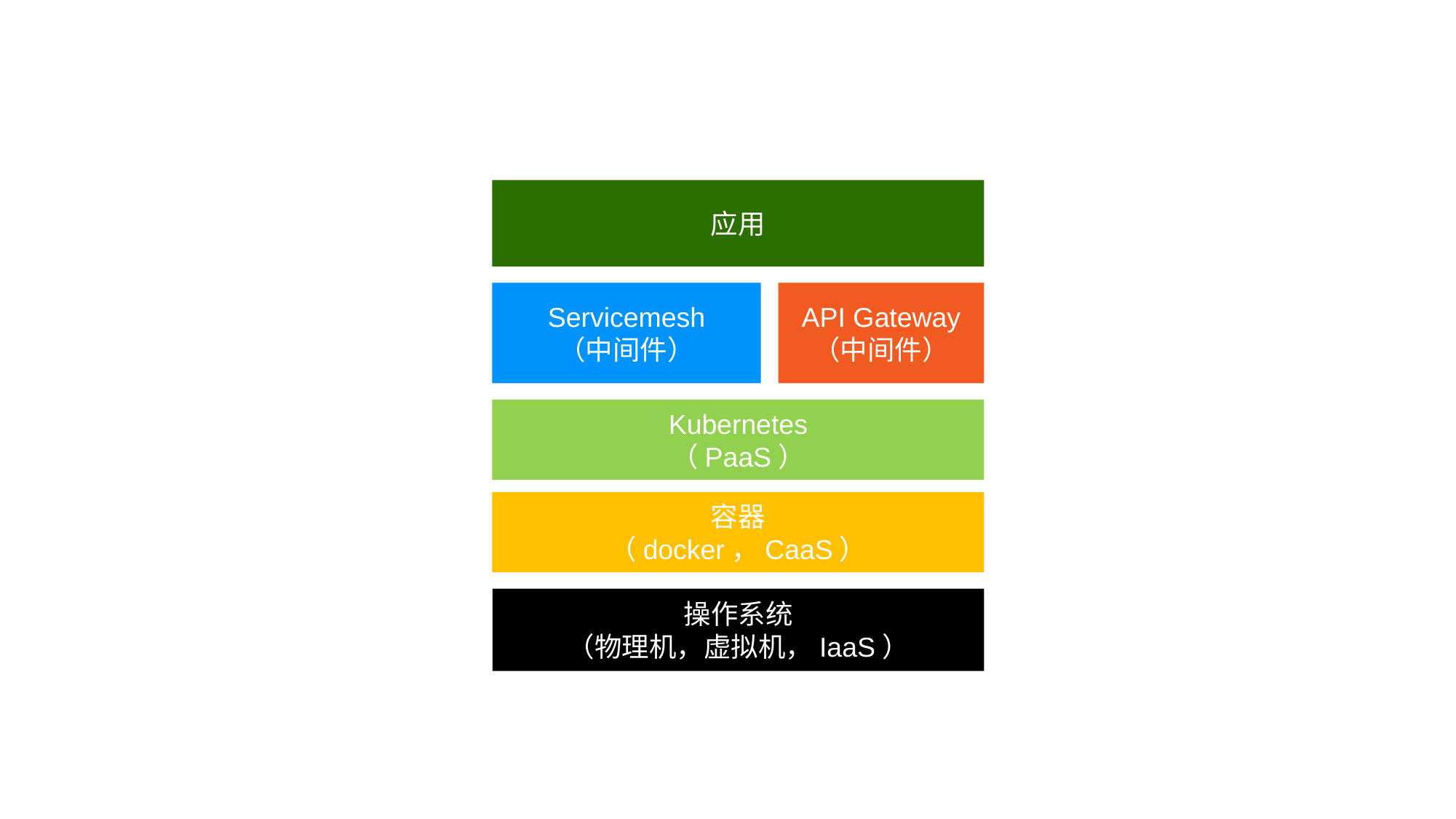

应用
Servicemesh
（中间件）
API Gateway
（中间件）
Kubernetes
（PaaS）
容器
（docker，CaaS）
操作系统
（物理机，虚拟机，IaaS）